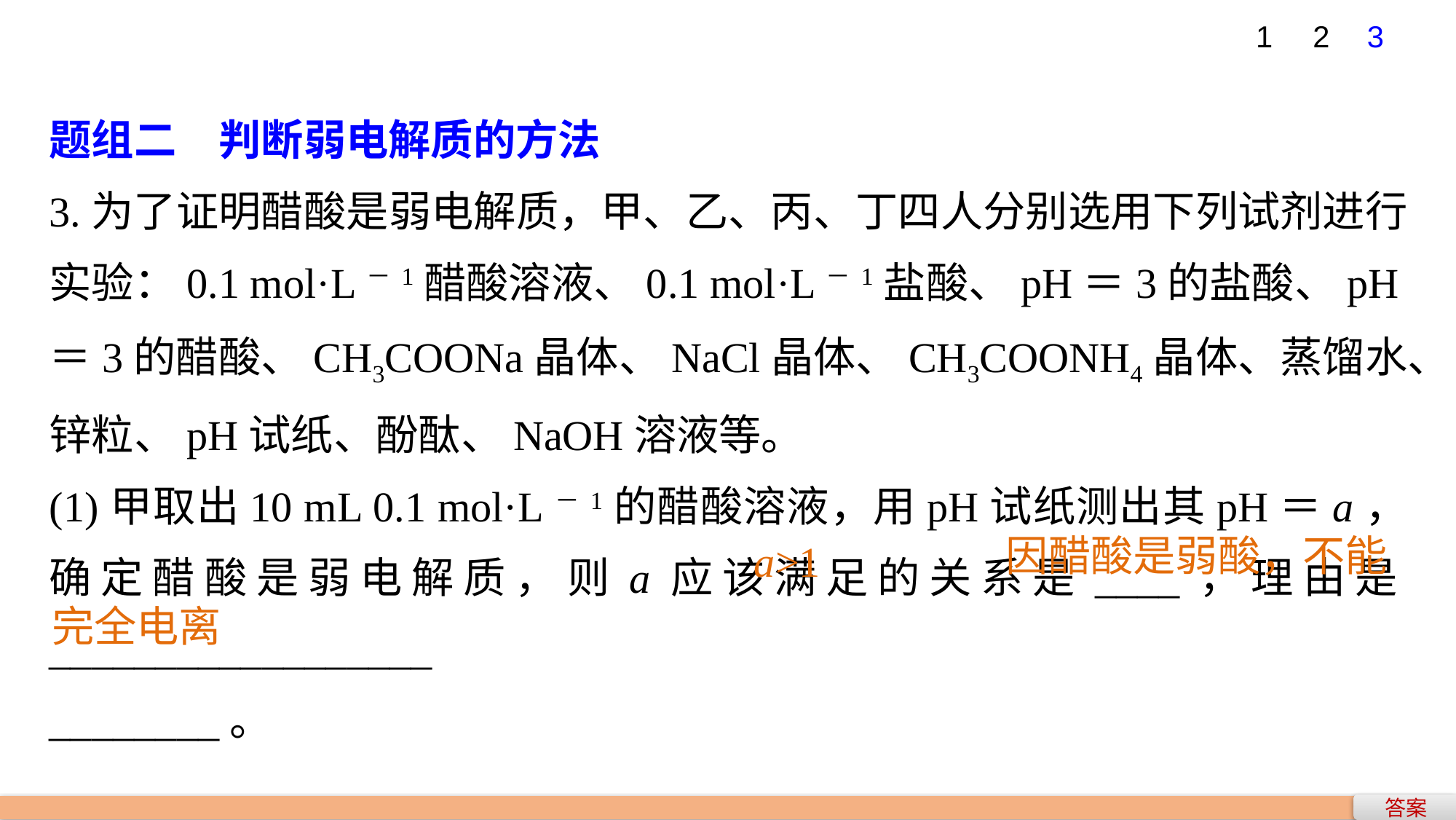

1
2
3
题组二　判断弱电解质的方法
3.为了证明醋酸是弱电解质，甲、乙、丙、丁四人分别选用下列试剂进行实验：0.1 mol·L－1醋酸溶液、0.1 mol·L－1盐酸、pH＝3的盐酸、pH＝3的醋酸、CH3COONa晶体、NaCl晶体、CH3COONH4晶体、蒸馏水、锌粒、pH试纸、酚酞、NaOH溶液等。
(1)甲取出10 mL 0.1 mol·L－1的醋酸溶液，用pH试纸测出其pH＝a，确定醋酸是弱电解质，则a应该满足的关系是____，理由是__________________
________。
因醋酸是弱酸，不能
a>1
完全电离
答案